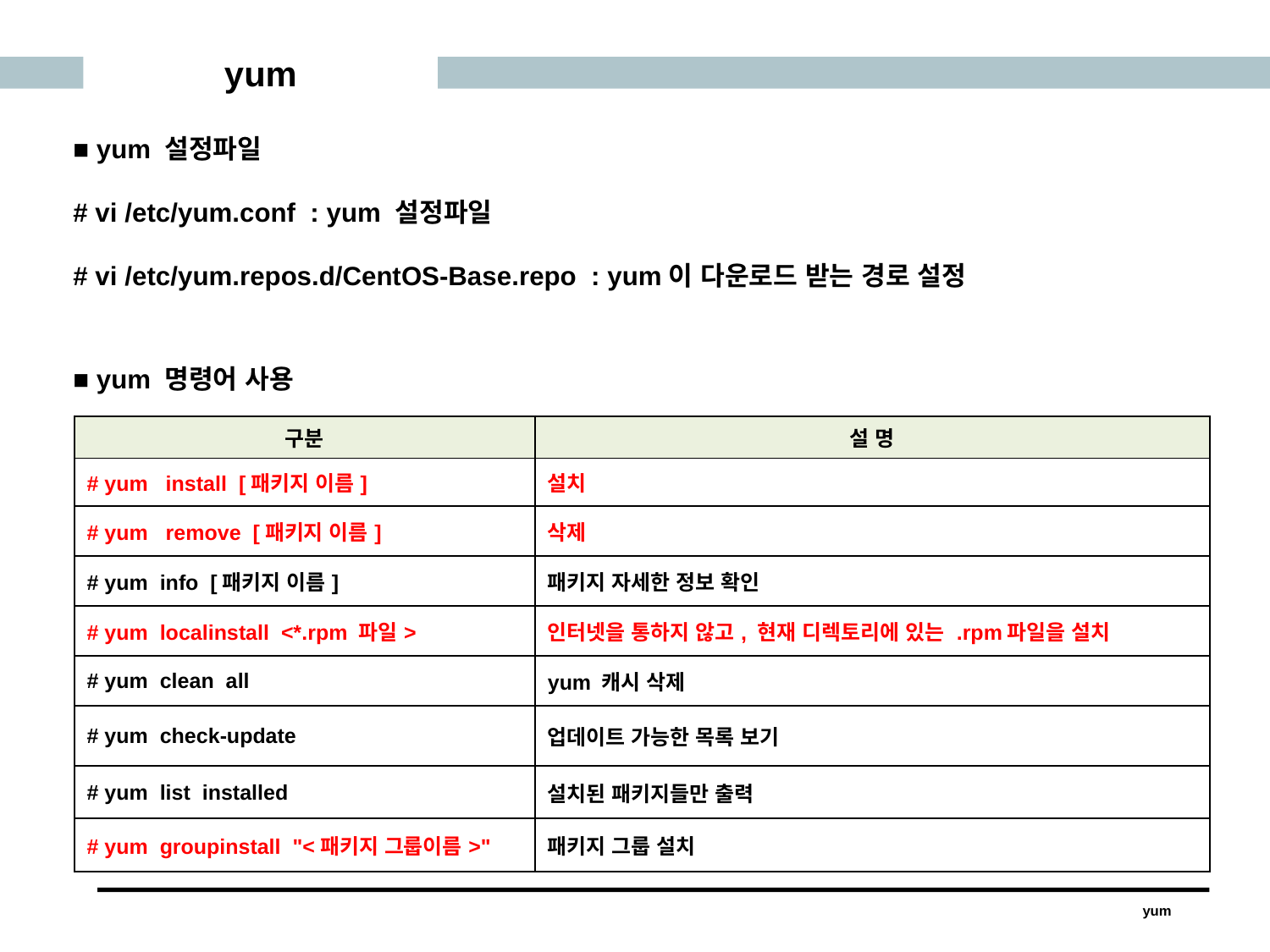

yum

■ yum 설정파일

# vi /etc/yum.conf  : yum 설정파일

# vi /etc/yum.repos.d/CentOS-Base.repo  : yum이 다운로드 받는 경로 설정
■ yum 명령어 사용
| 구분 | 설 명 |
| --- | --- |
| # yum install [패키지 이름] | 설치 |
| # yum remove [패키지 이름] | 삭제 |
| # yum info [패키지 이름] | 패키지 자세한 정보 확인 |
| # yum localinstall <\*.rpm 파일> | 인터넷을 통하지 않고, 현재 디렉토리에 있는 .rpm파일을 설치 |
| # yum clean all | yum 캐시 삭제 |
| # yum check-update | 업데이트 가능한 목록 보기 |
| # yum list installed | 설치된 패키지들만 출력 |
| # yum groupinstall "<패키지 그룹이름>" | 패키지 그룹 설치 |

yum